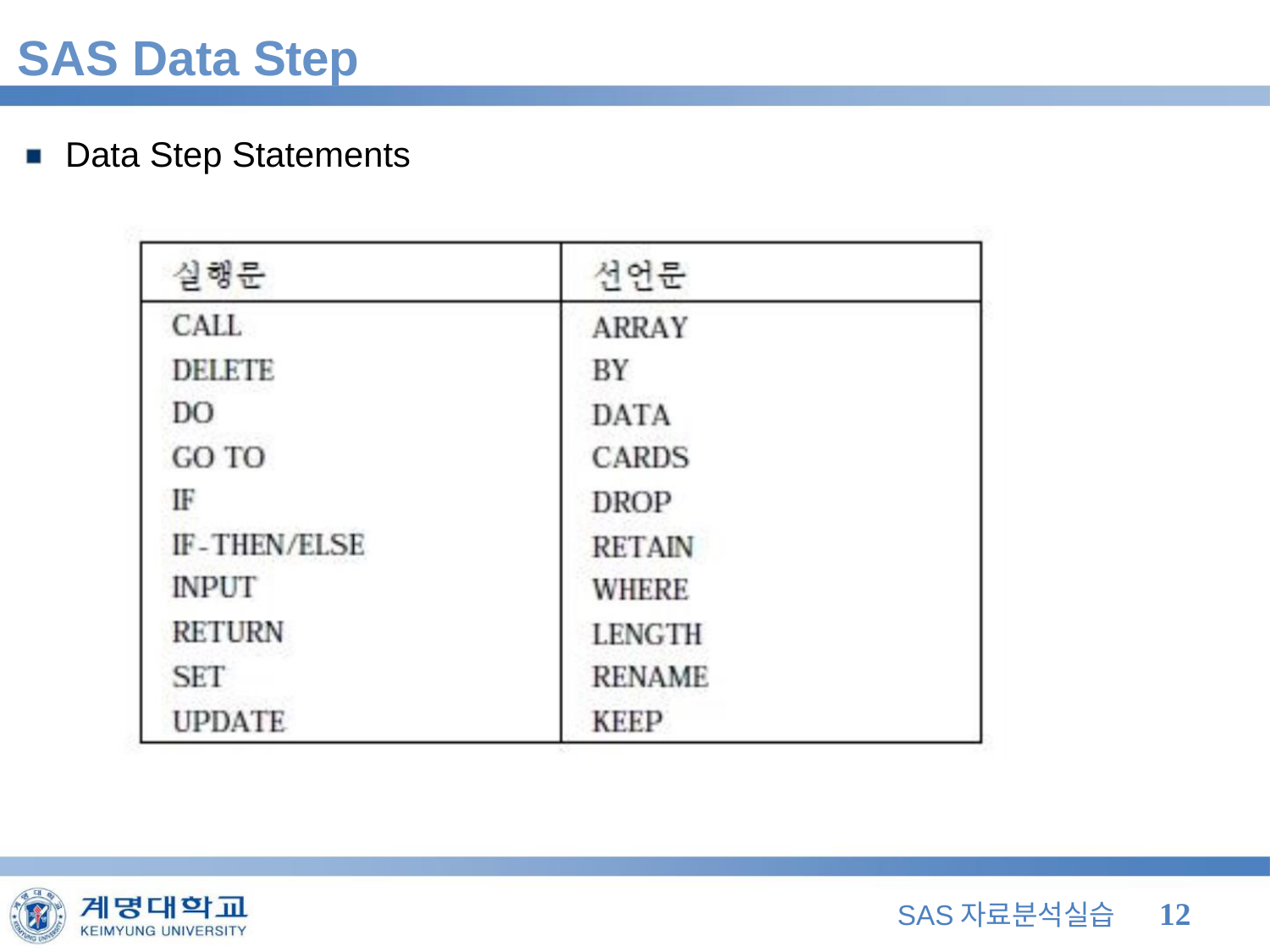

SAS Data Step
Data Step Statements
SAS자료분석실습 12